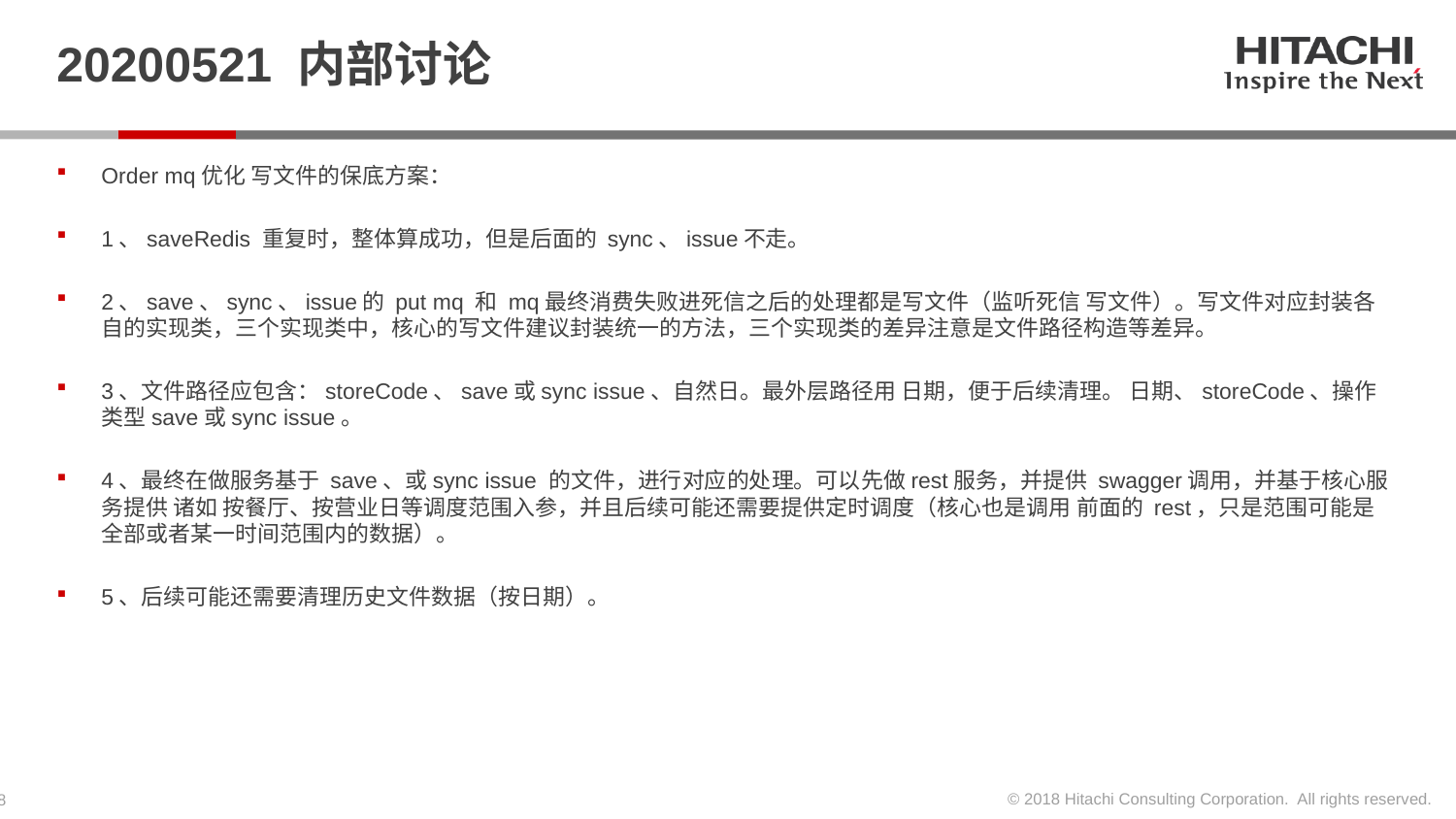

# 20200521 内部讨论
Order mq优化 写文件的保底方案：
1、saveRedis 重复时，整体算成功，但是后面的 sync、issue不走。
2、save、sync、issue的 put mq 和 mq最终消费失败进死信之后的处理都是写文件（监听死信 写文件）。写文件对应封装各自的实现类，三个实现类中，核心的写文件建议封装统一的方法，三个实现类的差异注意是文件路径构造等差异。
3、文件路径应包含：storeCode、save或sync issue、自然日。最外层路径用 日期，便于后续清理。 日期、storeCode、操作类型save或sync issue。
4、最终在做服务基于 save、或sync issue 的文件，进行对应的处理。可以先做rest服务，并提供 swagger调用，并基于核心服务提供 诸如 按餐厅、按营业日等调度范围入参，并且后续可能还需要提供定时调度（核心也是调用 前面的 rest，只是范围可能是 全部或者某一时间范围内的数据）。
5、后续可能还需要清理历史文件数据（按日期）。